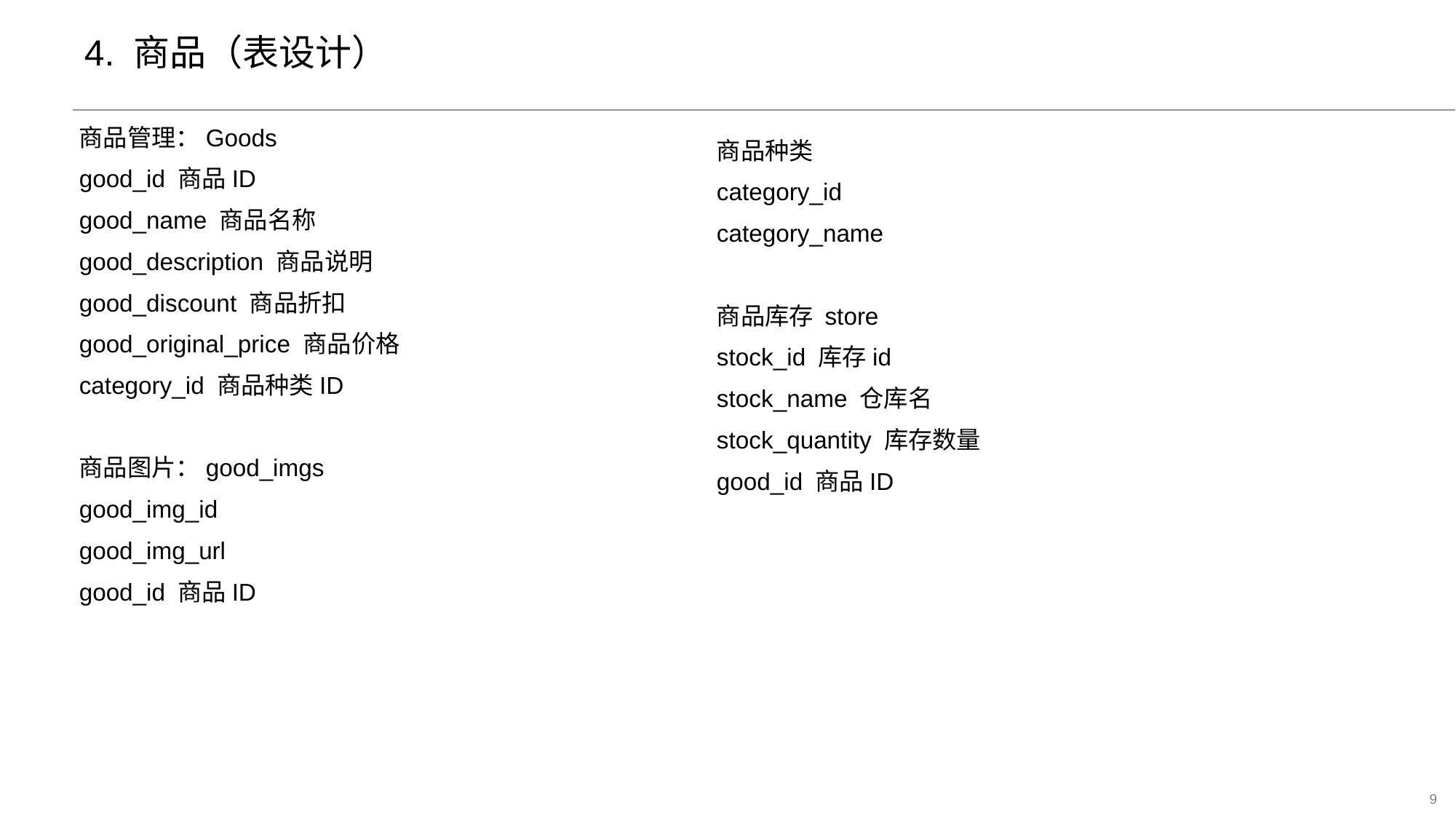

# 4. 商品（表设计）
商品管理：Goods
good_id 商品ID
good_name 商品名称
good_description 商品说明
good_discount 商品折扣
good_original_price 商品价格
category_id 商品种类ID

商品图片：good_imgs
good_img_id
good_img_url
good_id 商品ID
商品种类
category_id
category_name

商品库存 store
stock_id 库存id
stock_name 仓库名
stock_quantity 库存数量
good_id 商品ID